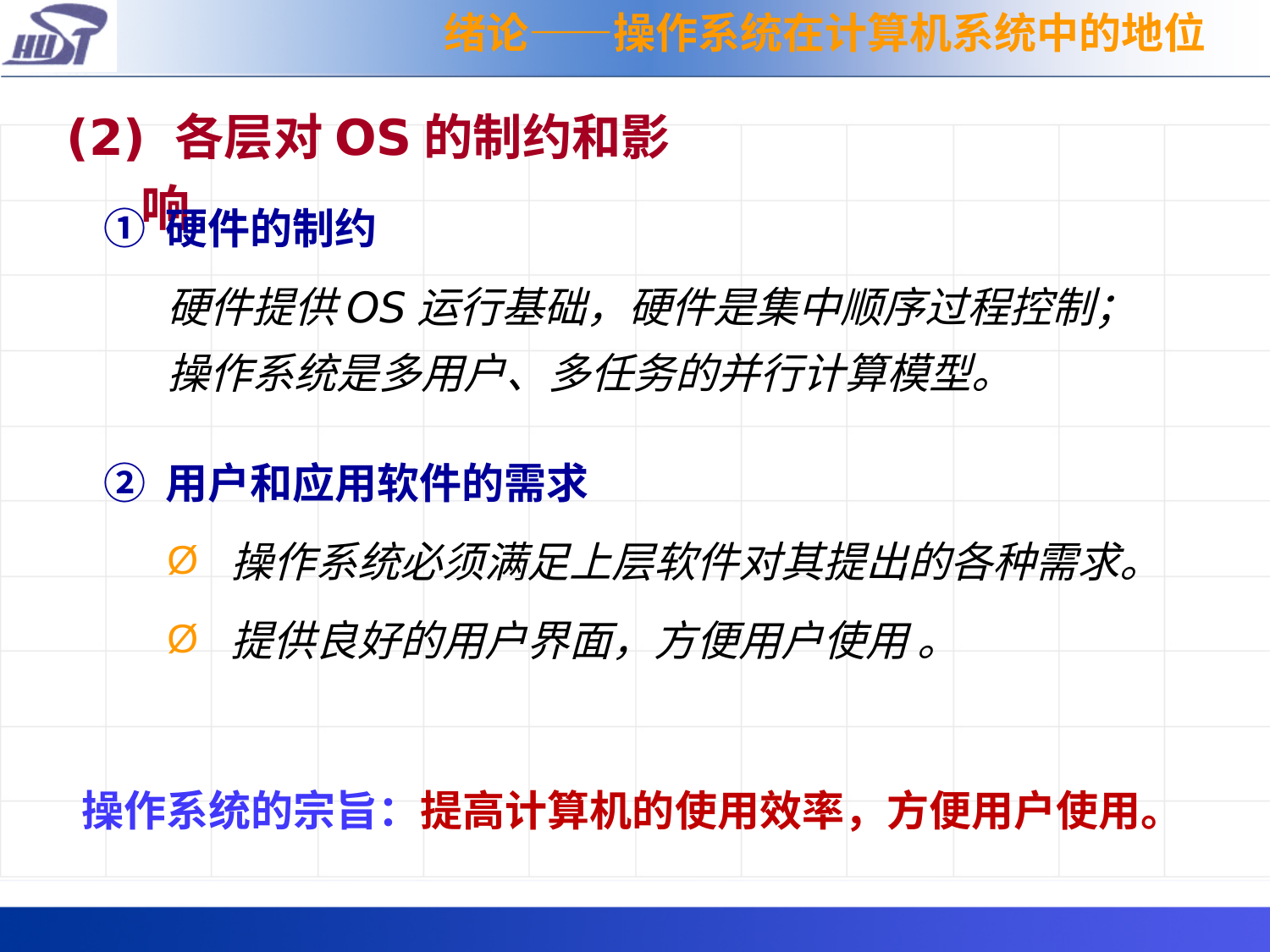

绪论——操作系统在计算机系统中的地位
(2) 各层对OS的制约和影响
① 硬件的制约
硬件提供OS运行基础，硬件是集中顺序过程控制；操作系统是多用户、多任务的并行计算模型。
② 用户和应用软件的需求
操作系统必须满足上层软件对其提出的各种需求。
提供良好的用户界面，方便用户使用 。
操作系统的宗旨：提高计算机的使用效率，方便用户使用。